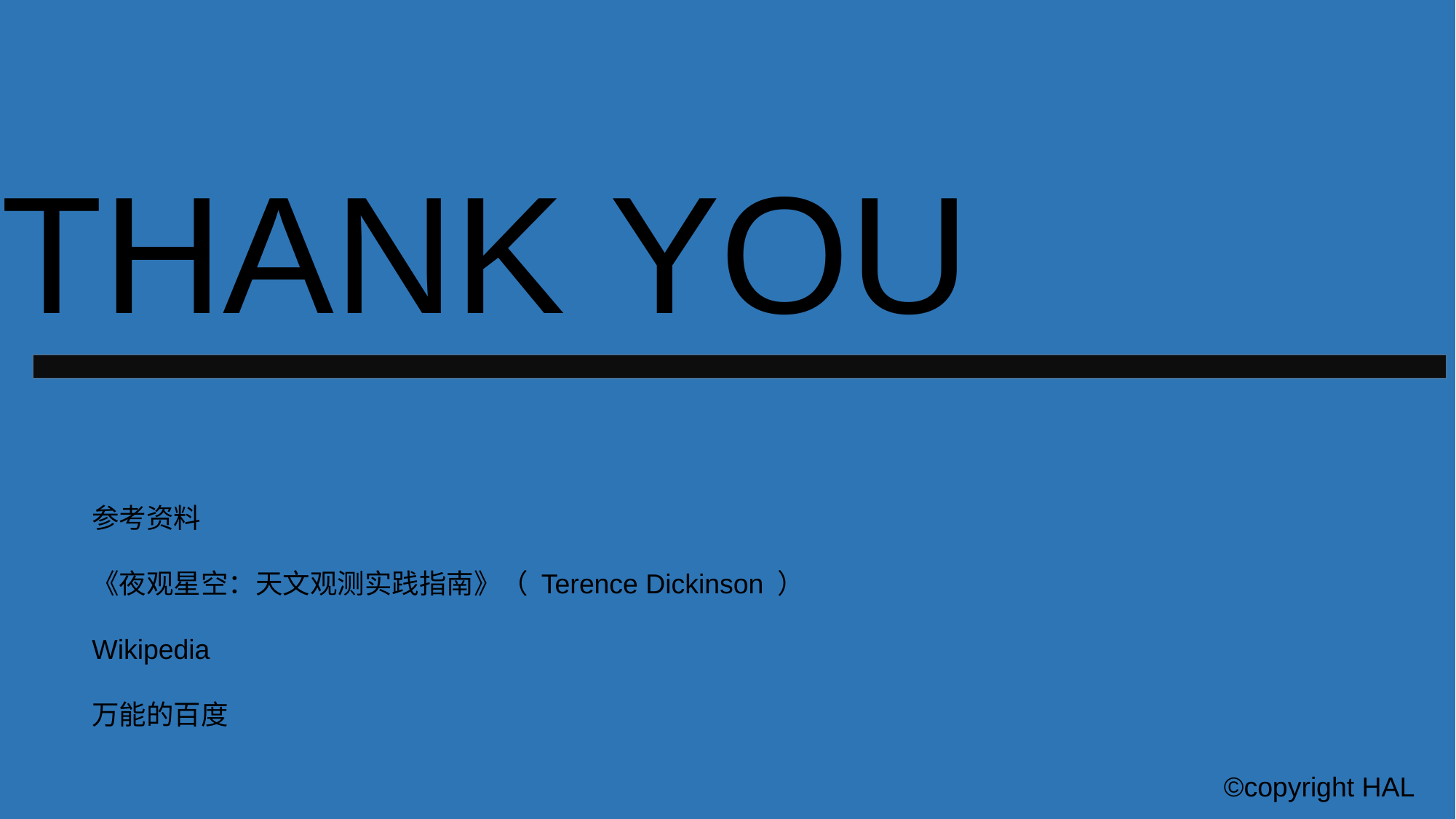

THANK YOU

参考资料

《夜观星空：天文观测实践指南》（ Terence Dickinson ）

Wikipedia

万能的百度

©copyright HAL